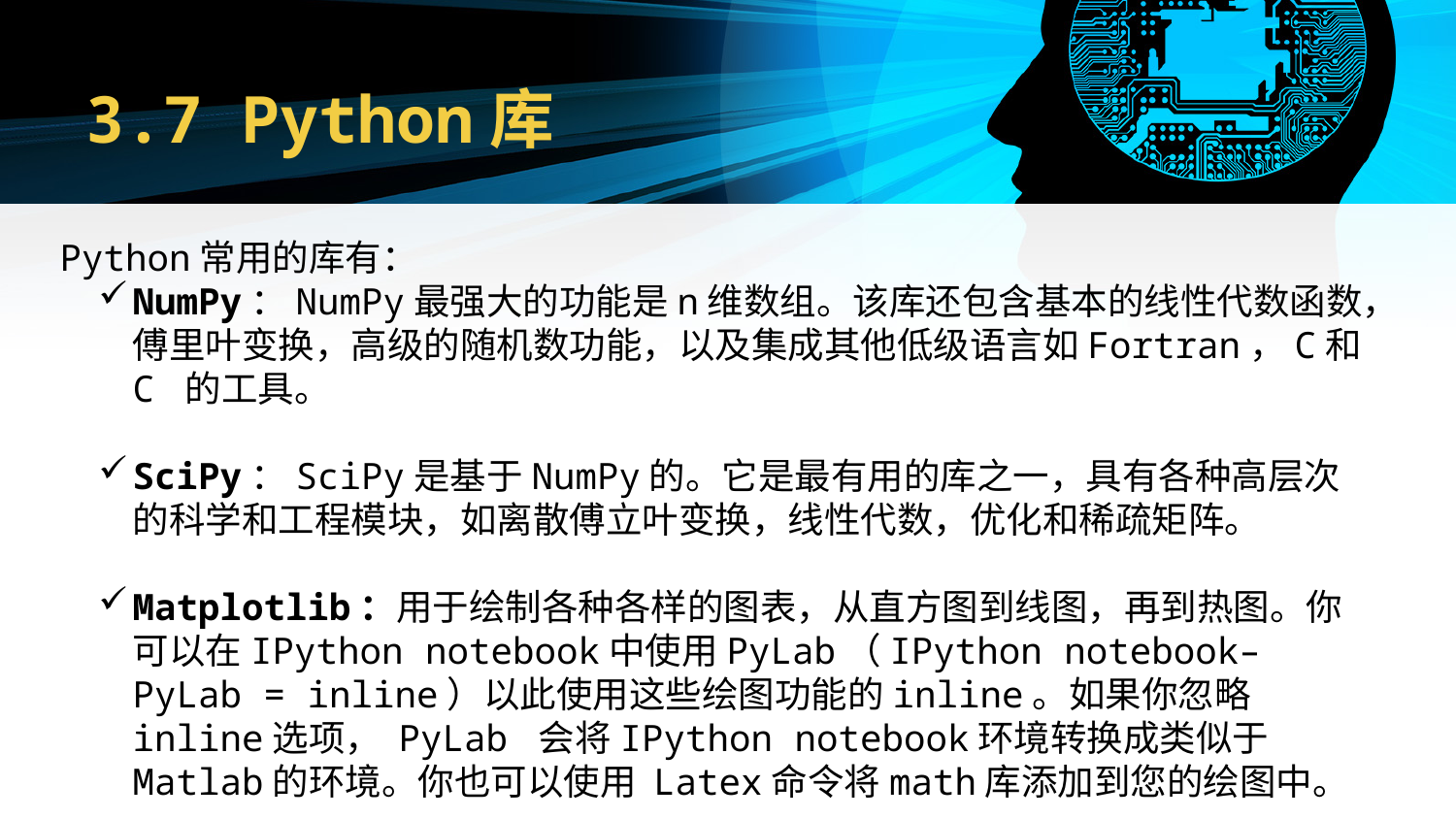

# 3.7 Python库
Python常用的库有：
NumPy：NumPy最强大的功能是n维数组。该库还包含基本的线性代数函数，傅里叶变换，高级的随机数功能，以及集成其他低级语言如Fortran，C和C 的工具。

SciPy：SciPy是基于NumPy的。它是最有用的库之一，具有各种高层次的科学和工程模块，如离散傅立叶变换，线性代数，优化和稀疏矩阵。

Matplotlib：用于绘制各种各样的图表，从直方图到线图，再到热图。你可以在IPython notebook中使用PyLab（IPython notebook–PyLab = inline）以此使用这些绘图功能的inline。如果你忽略inline选项， PyLab 会将IPython notebook环境转换成类似于Matlab的环境。你也可以使用 Latex命令将math库添加到您的绘图中。